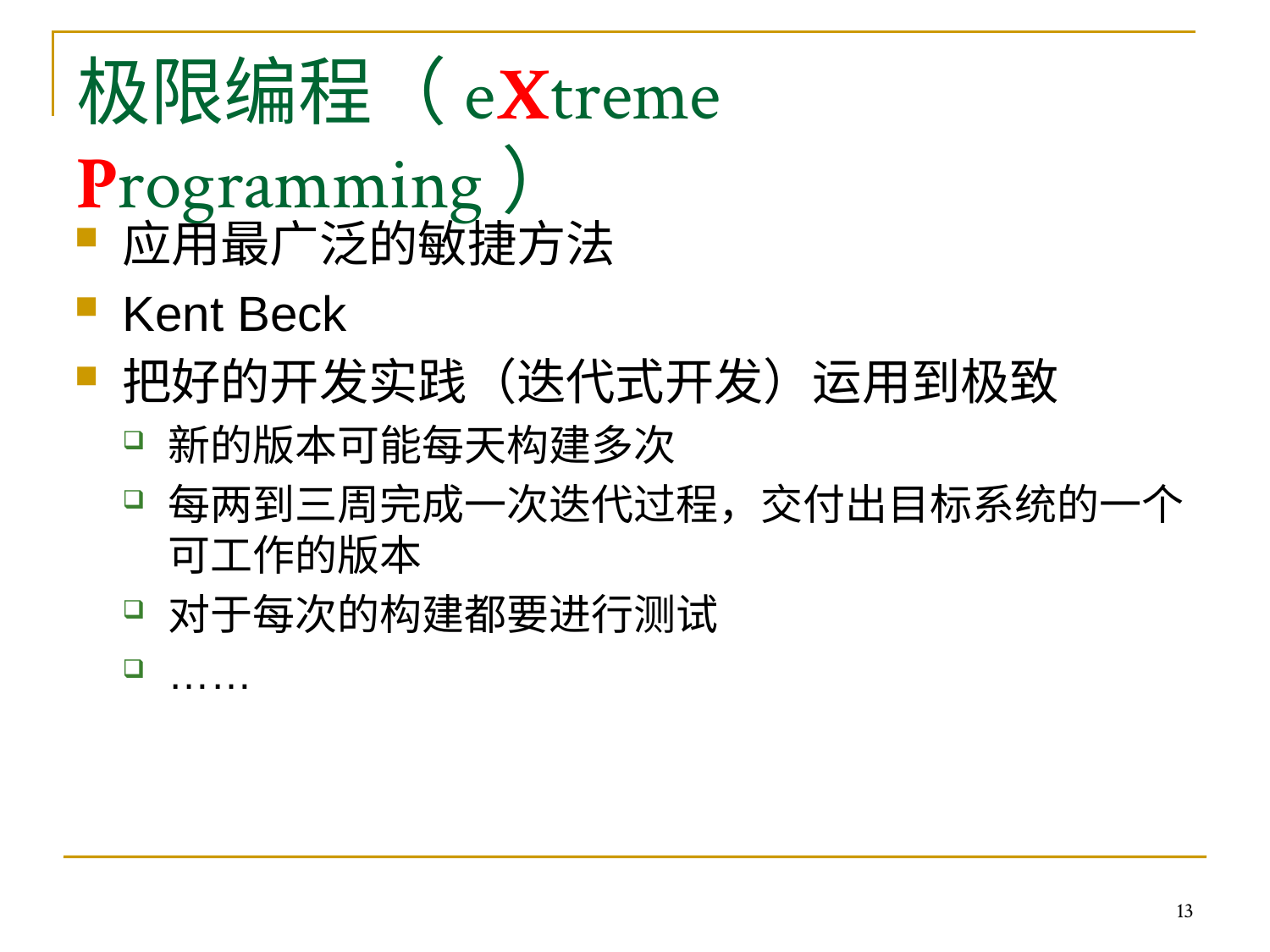

# 极限编程（eXtreme Programming）
应用最广泛的敏捷方法
Kent Beck
把好的开发实践（迭代式开发）运用到极致
新的版本可能每天构建多次
每两到三周完成一次迭代过程，交付出目标系统的一个可工作的版本
对于每次的构建都要进行测试
……
13